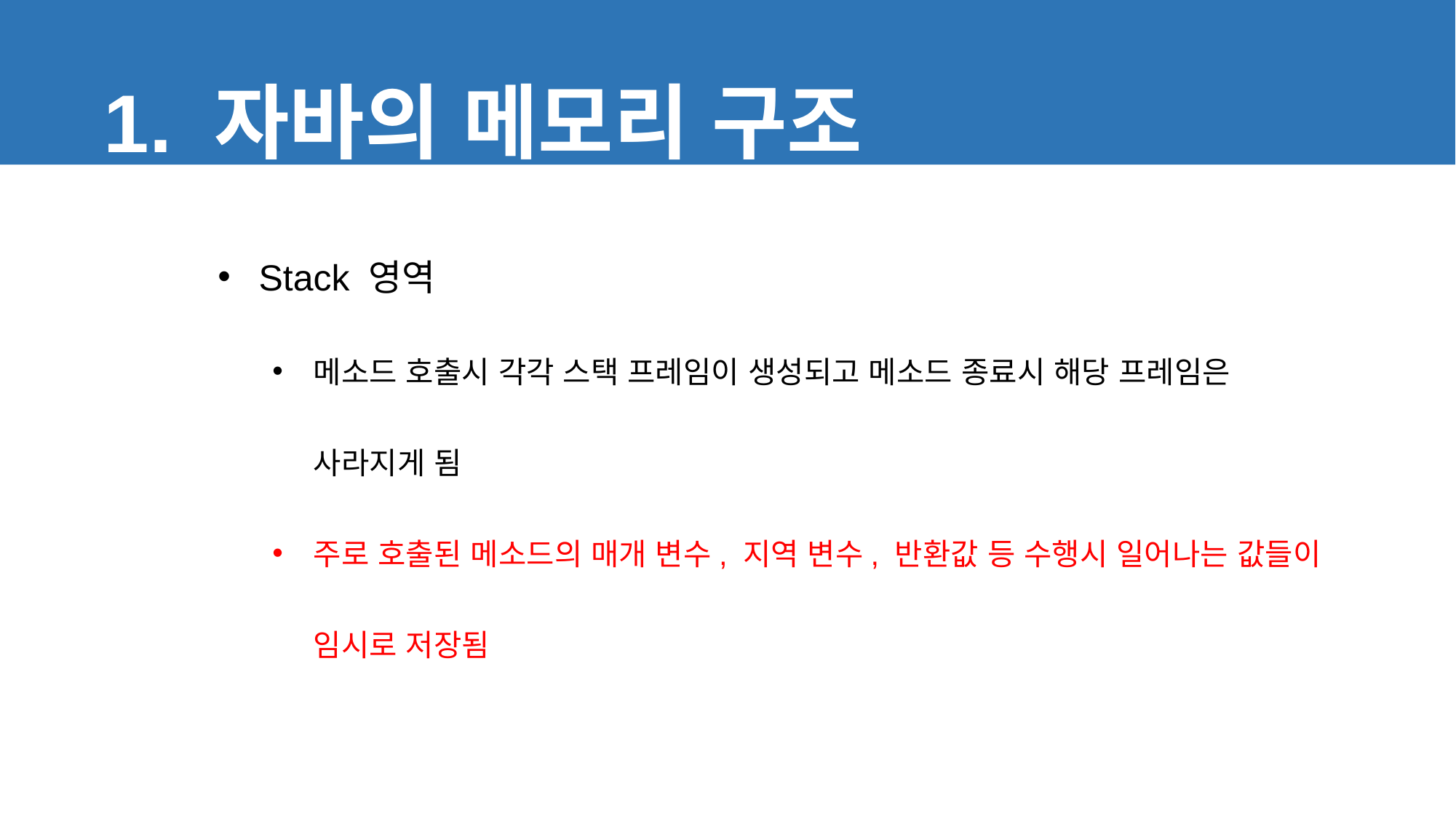

1. 자바의 메모리 구조
Stack 영역
메소드 호출시 각각 스택 프레임이 생성되고 메소드 종료시 해당 프레임은 사라지게 됨
주로 호출된 메소드의 매개 변수, 지역 변수, 반환값 등 수행시 일어나는 값들이 임시로 저장됨